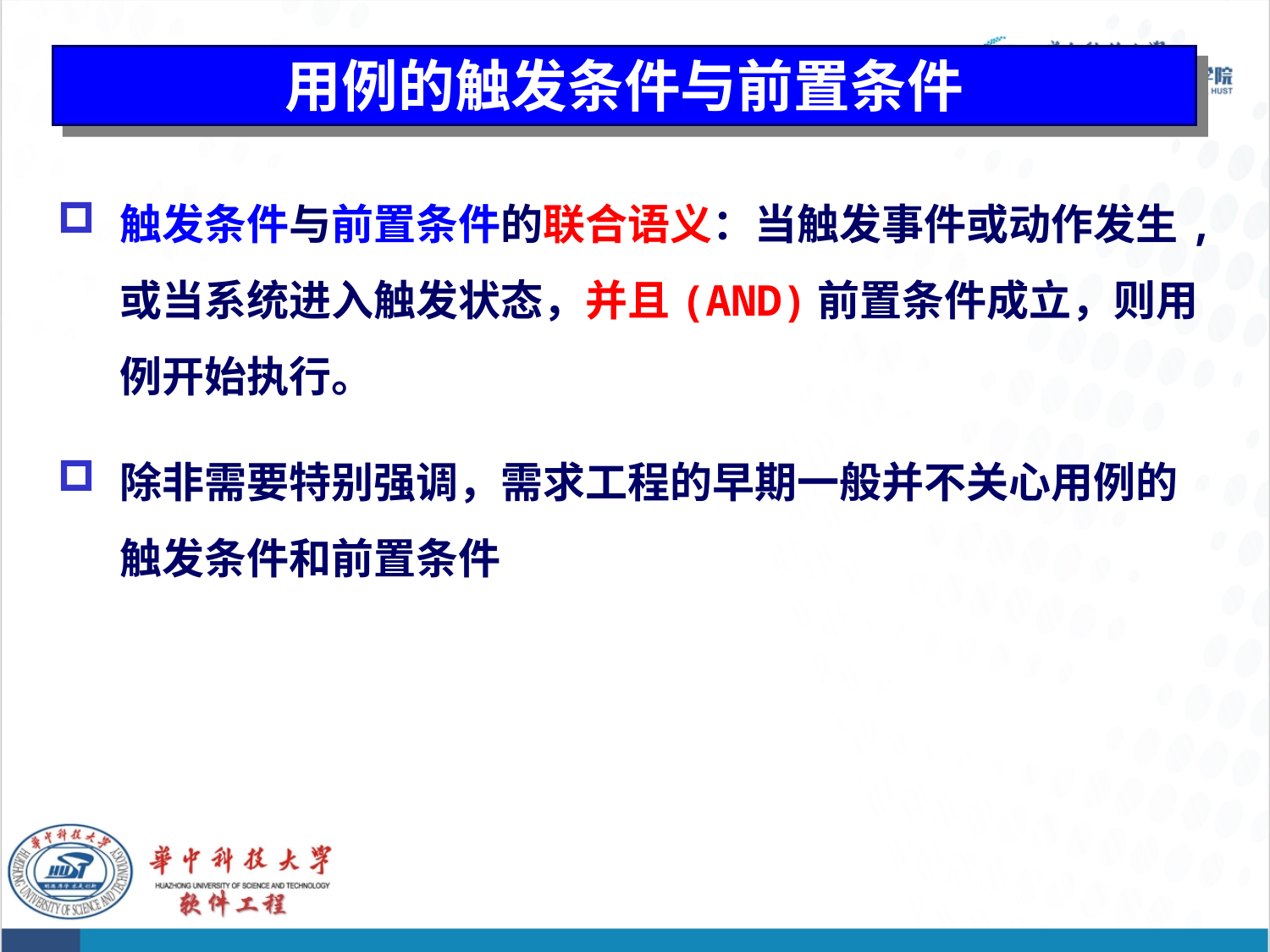

# 用例的触发条件与前置条件
触发条件与前置条件的联合语义：当触发事件或动作发生,或当系统进入触发状态，并且(AND)前置条件成立，则用例开始执行。
除非需要特别强调，需求工程的早期一般并不关心用例的触发条件和前置条件